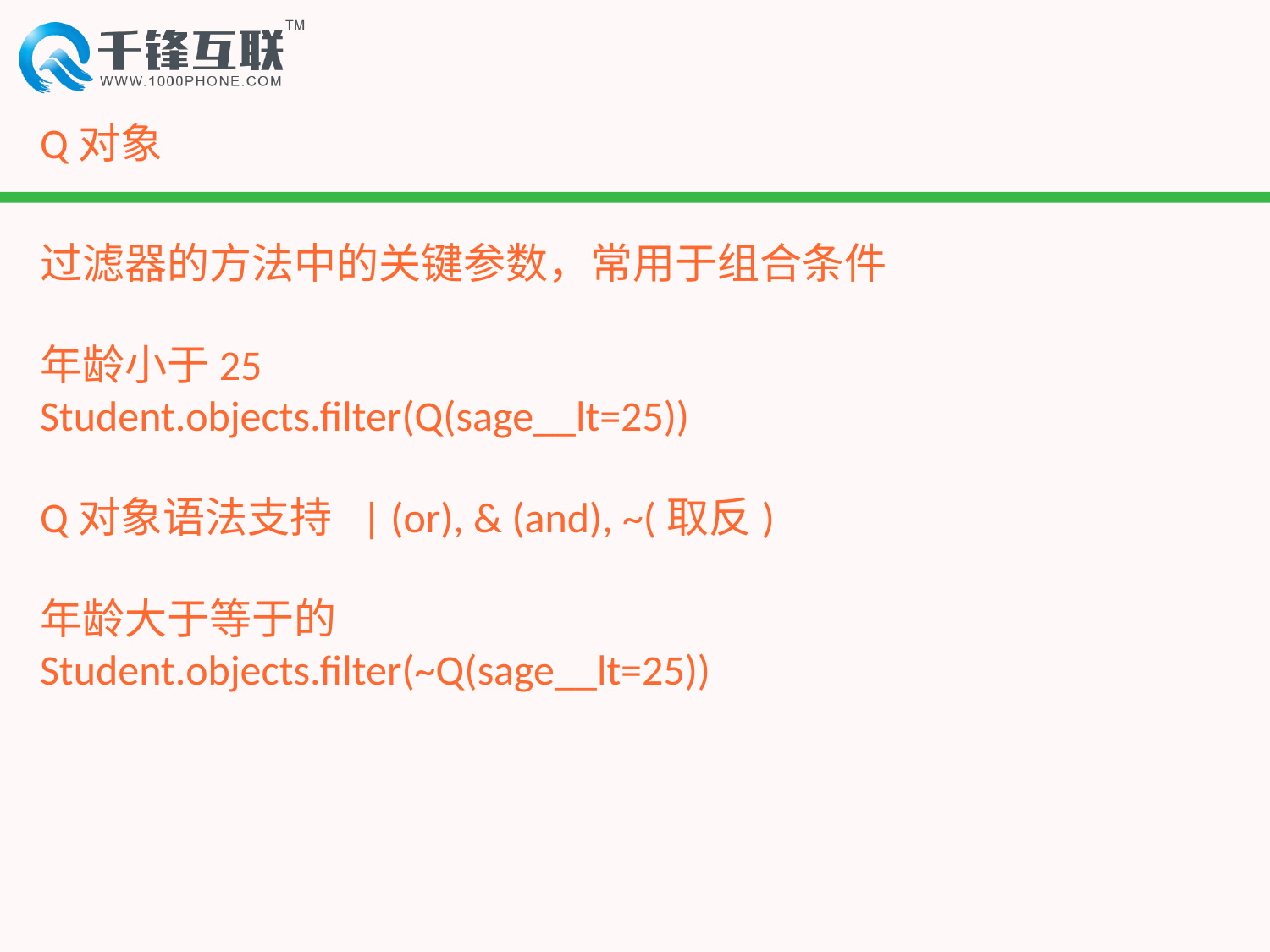

# Q对象
过滤器的方法中的关键参数，常用于组合条件

年龄小于25
Student.objects.filter(Q(sage__lt=25))

Q对象语法支持  | (or), & (and), ~(取反)

年龄大于等于的
Student.objects.filter(~Q(sage__lt=25))